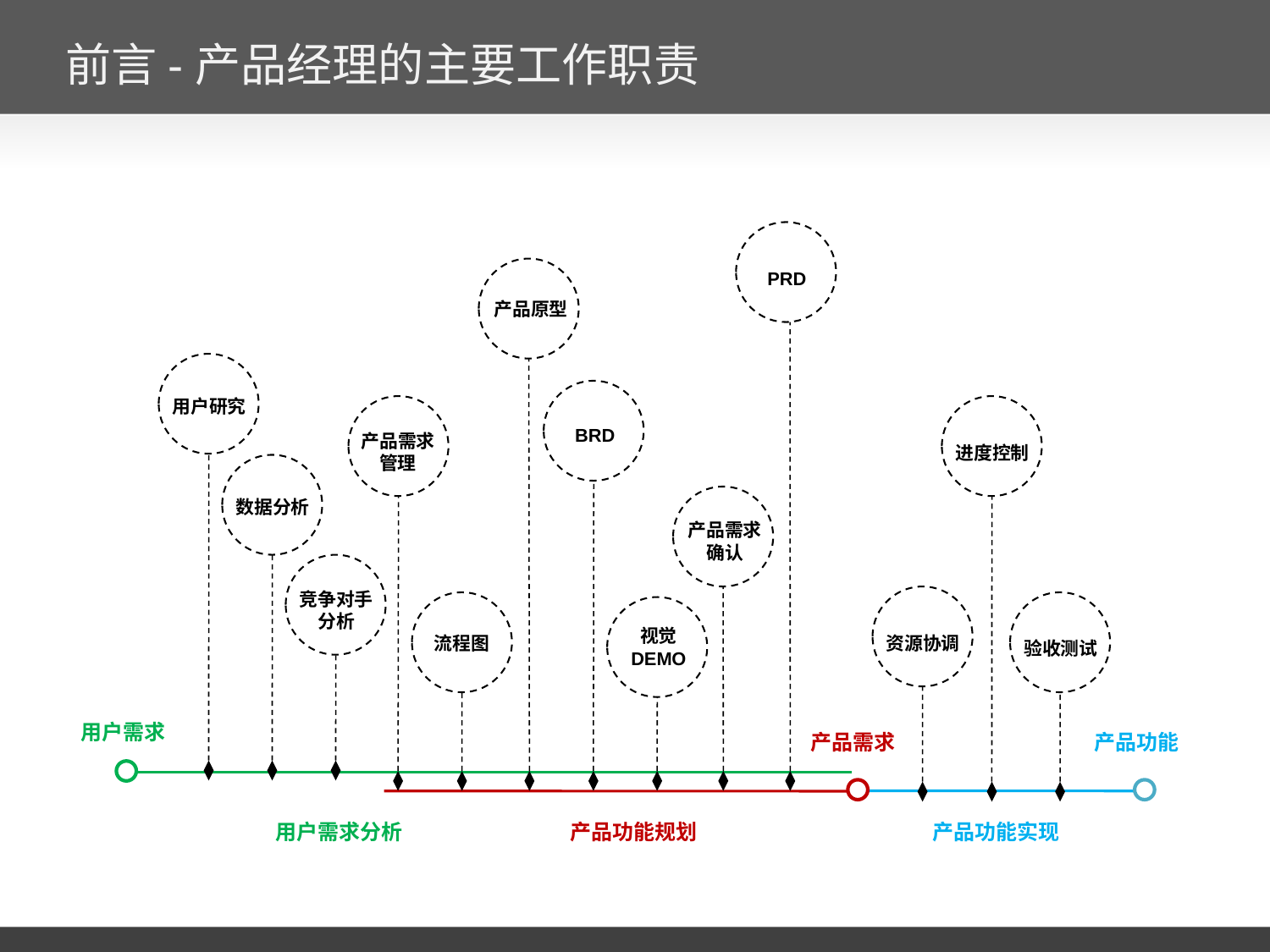

# 前言-产品经理的主要工作职责

PRD
产品原型

用户研究

BRD
产品需求
管理
进度控制

数据分析
产品需求
确认

竞争对手
分析

视觉
DEMO
流程图
资源协调
验收测试
用户需求
产品需求
产品功能

用户需求分析
产品功能规划
产品功能实现